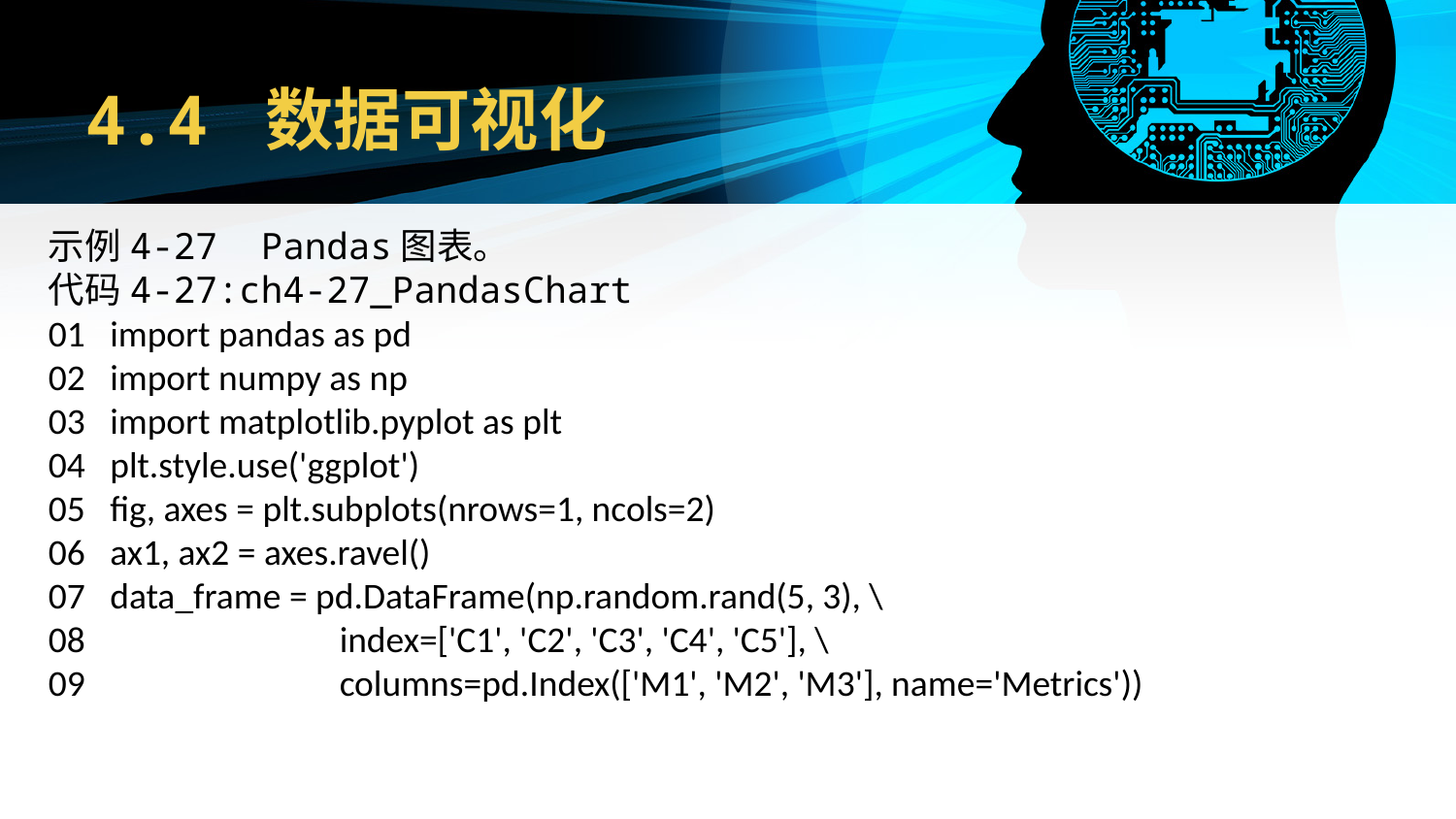

# 4.4 数据可视化
示例4-27  Pandas图表。
代码4-27:ch4-27_PandasChart
01   import pandas as pd
02   import numpy as np
03   import matplotlib.pyplot as plt
04   plt.style.use('ggplot')
05   fig, axes = plt.subplots(nrows=1, ncols=2)
06   ax1, ax2 = axes.ravel()
07   data_frame = pd.DataFrame(np.random.rand(5, 3), \
08   		index=['C1', 'C2', 'C3', 'C4', 'C5'], \
09   		columns=pd.Index(['M1', 'M2', 'M3'], name='Metrics'))